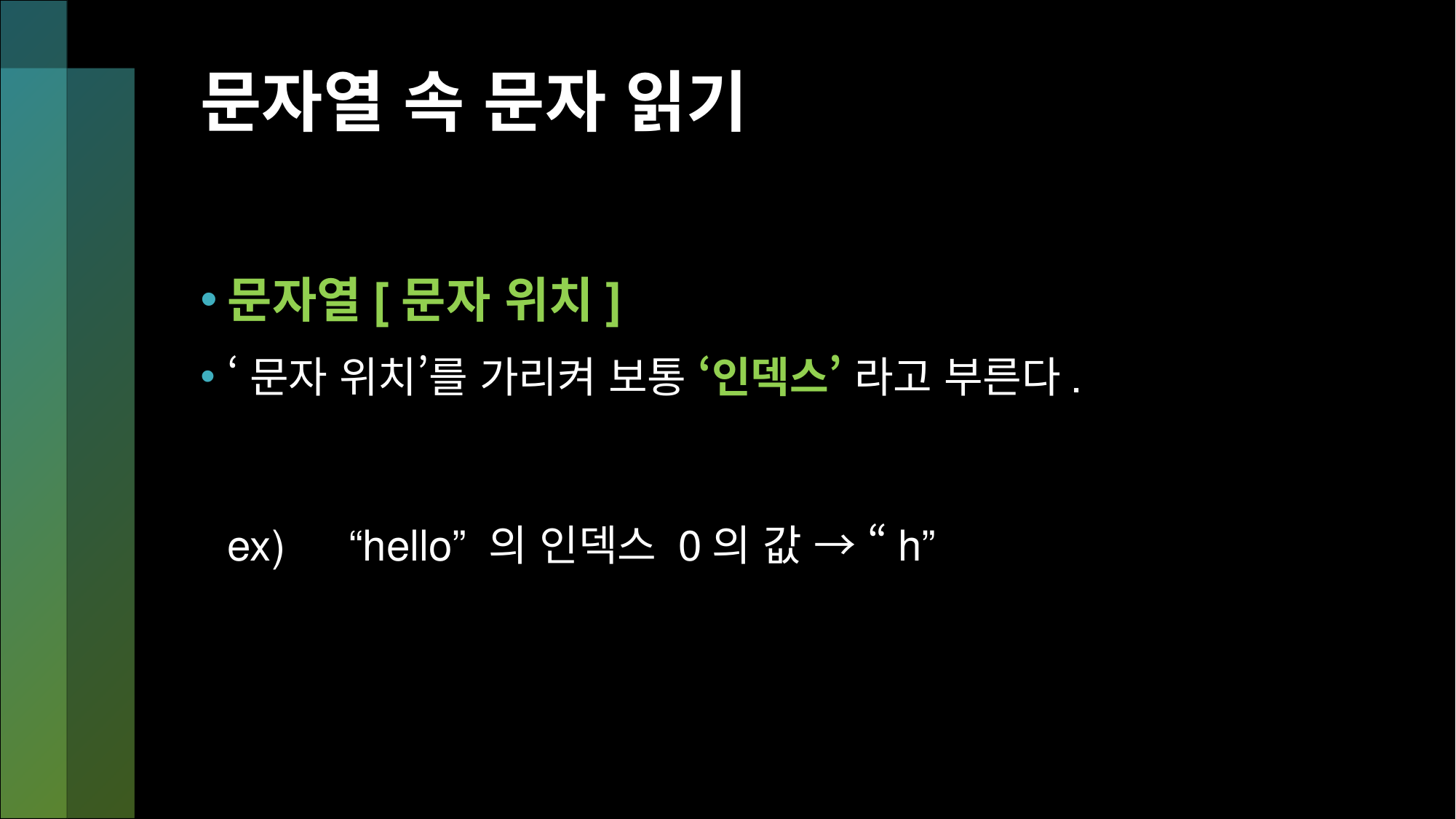

# 문자열 속 문자 읽기
문자열[문자 위치]
‘문자 위치’를 가리켜 보통 ‘인덱스’ 라고 부른다.
ex)	 “hello” 의 인덱스 0의 값 → “h”